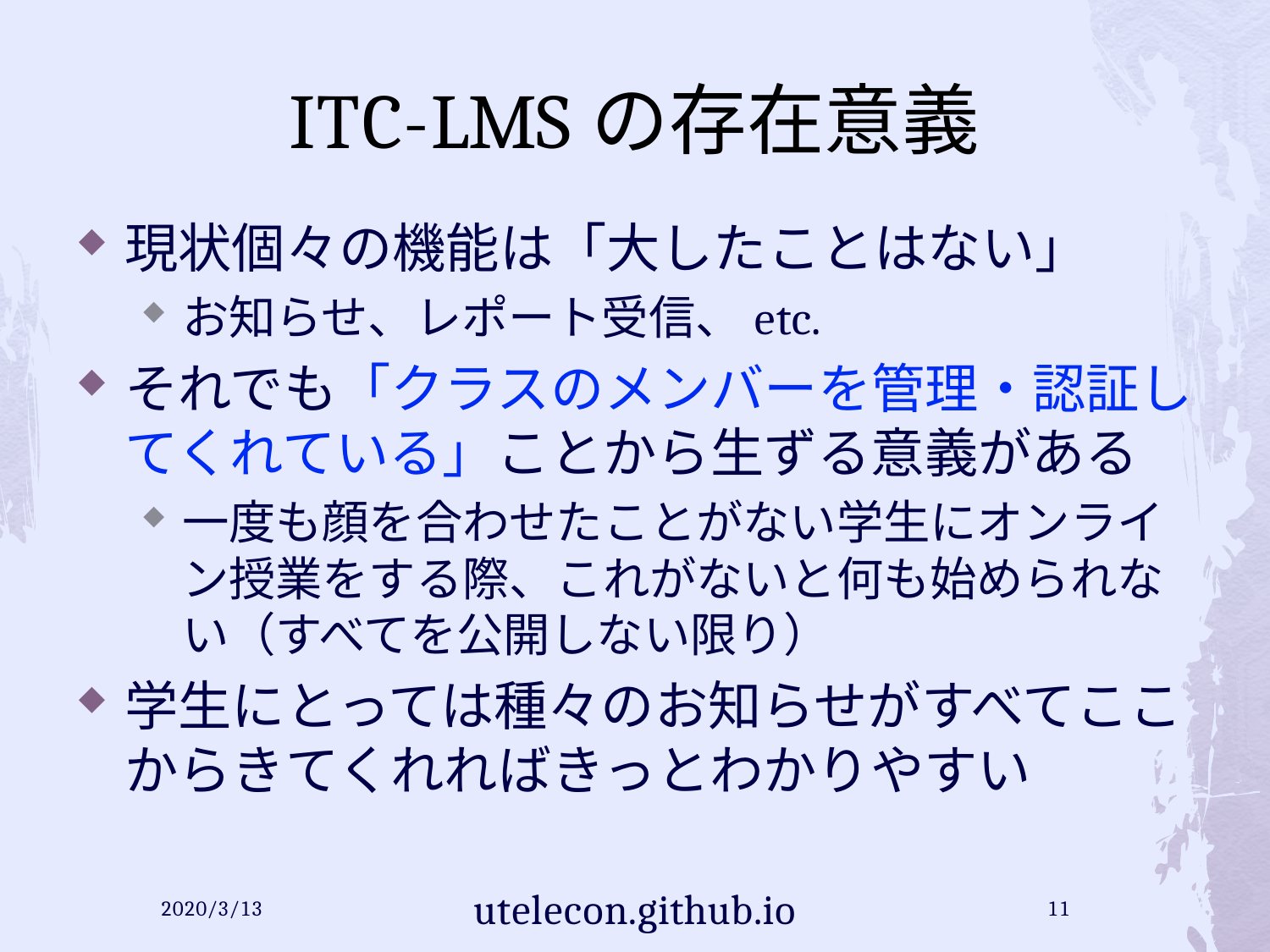

# ITC-LMSの存在意義
現状個々の機能は「大したことはない」
お知らせ、レポート受信、etc.
それでも「クラスのメンバーを管理・認証してくれている」ことから生ずる意義がある
一度も顔を合わせたことがない学生にオンライン授業をする際、これがないと何も始められない（すべてを公開しない限り）
学生にとっては種々のお知らせがすべてここからきてくれればきっとわかりやすい
2020/3/13
utelecon.github.io
11